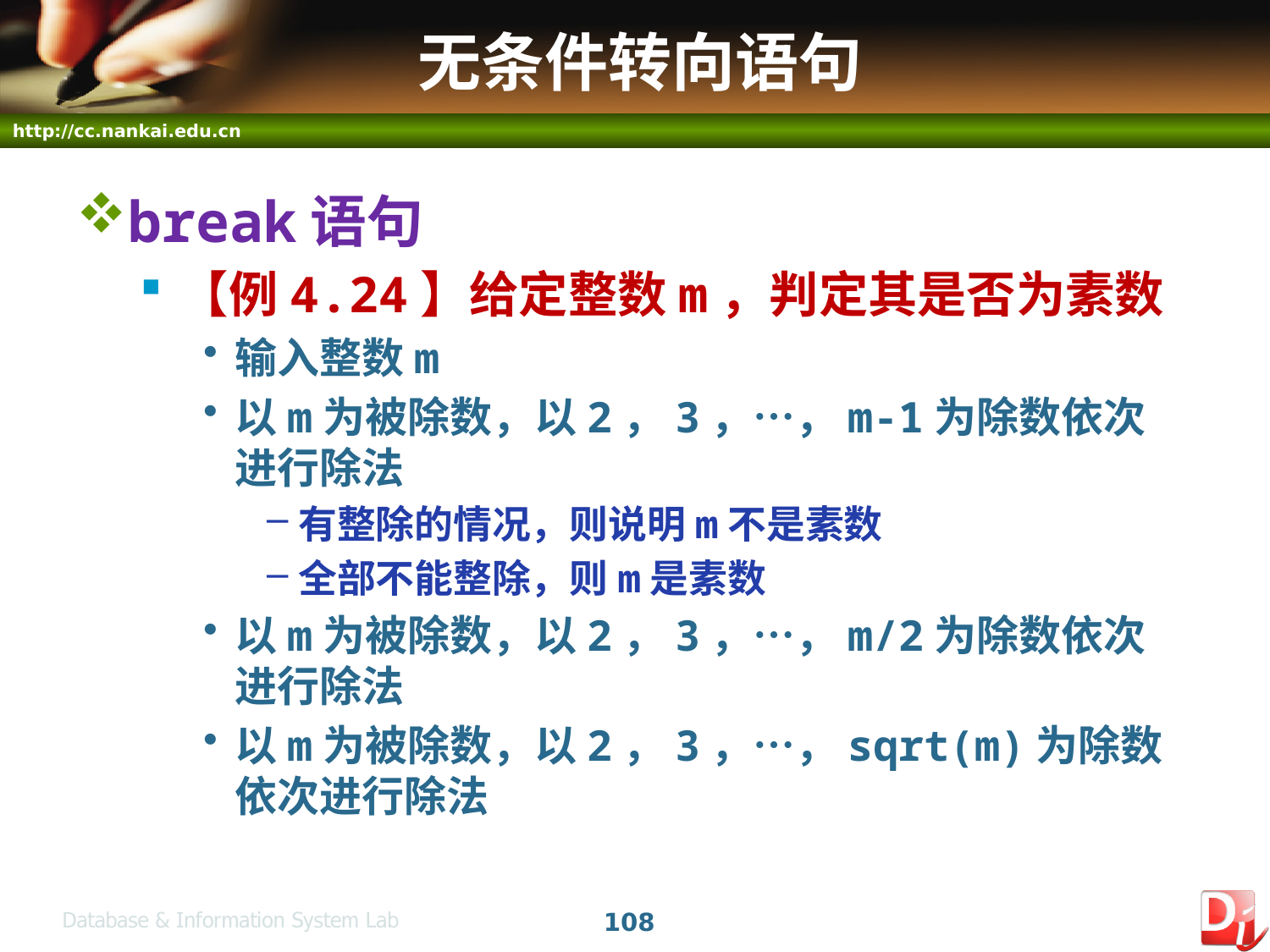

# 无条件转向语句
break语句
【例4.24】给定整数m，判定其是否为素数
输入整数m
以m为被除数，以2，3，…，m-1为除数依次进行除法
有整除的情况，则说明m不是素数
全部不能整除，则m是素数
以m为被除数，以2，3，…，m/2为除数依次进行除法
以m为被除数，以2，3，…，sqrt(m)为除数依次进行除法

108
Database & Information System Lab